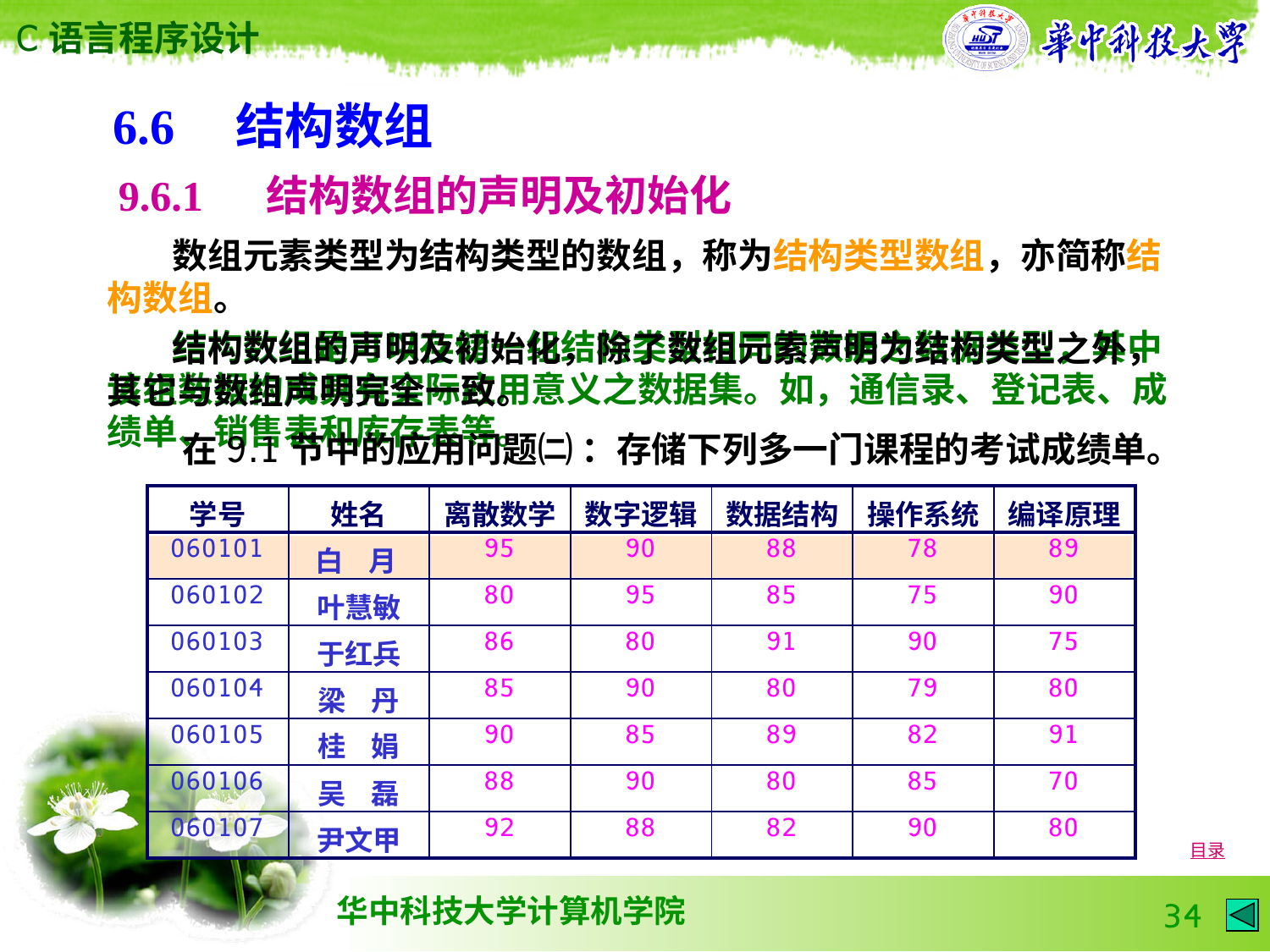

6.6　结构数组
9.6.1 　结构数组的声明及初始化
       数组元素类型为结构类型的数组，称为结构类型数组，亦简称结构数组。
       结构数组是可以存储一组结构类型相同的数据之数据类型，其中该组数据构成具有实际应用意义之数据集。如，通信录、登记表、成绩单、销售表和库存表等。
       结构数组的声明及初始化，除了数组元素声明为结构类型之外，其它与数组声明完全一致。
       在9.1节中的应用问题㈡ ：存储下列多一门课程的考试成绩单。
| 学号 | 姓名 | 离散数学 | 数字逻辑 | 数据结构 | 操作系统 | 编译原理 |
| --- | --- | --- | --- | --- | --- | --- |
| 060101 | 白 月 | 95 | 90 | 88 | 78 | 89 |
| 060102 | 叶慧敏 | 80 | 95 | 85 | 75 | 90 |
| 060103 | 于红兵 | 86 | 80 | 91 | 90 | 75 |
| 060104 | 梁 丹 | 85 | 90 | 80 | 79 | 80 |
| 060105 | 桂 娟 | 90 | 85 | 89 | 82 | 91 |
| 060106 | 吴 磊 | 88 | 90 | 80 | 85 | 70 |
| 060107 | 尹文甲 | 92 | 88 | 82 | 90 | 80 |

目录
34